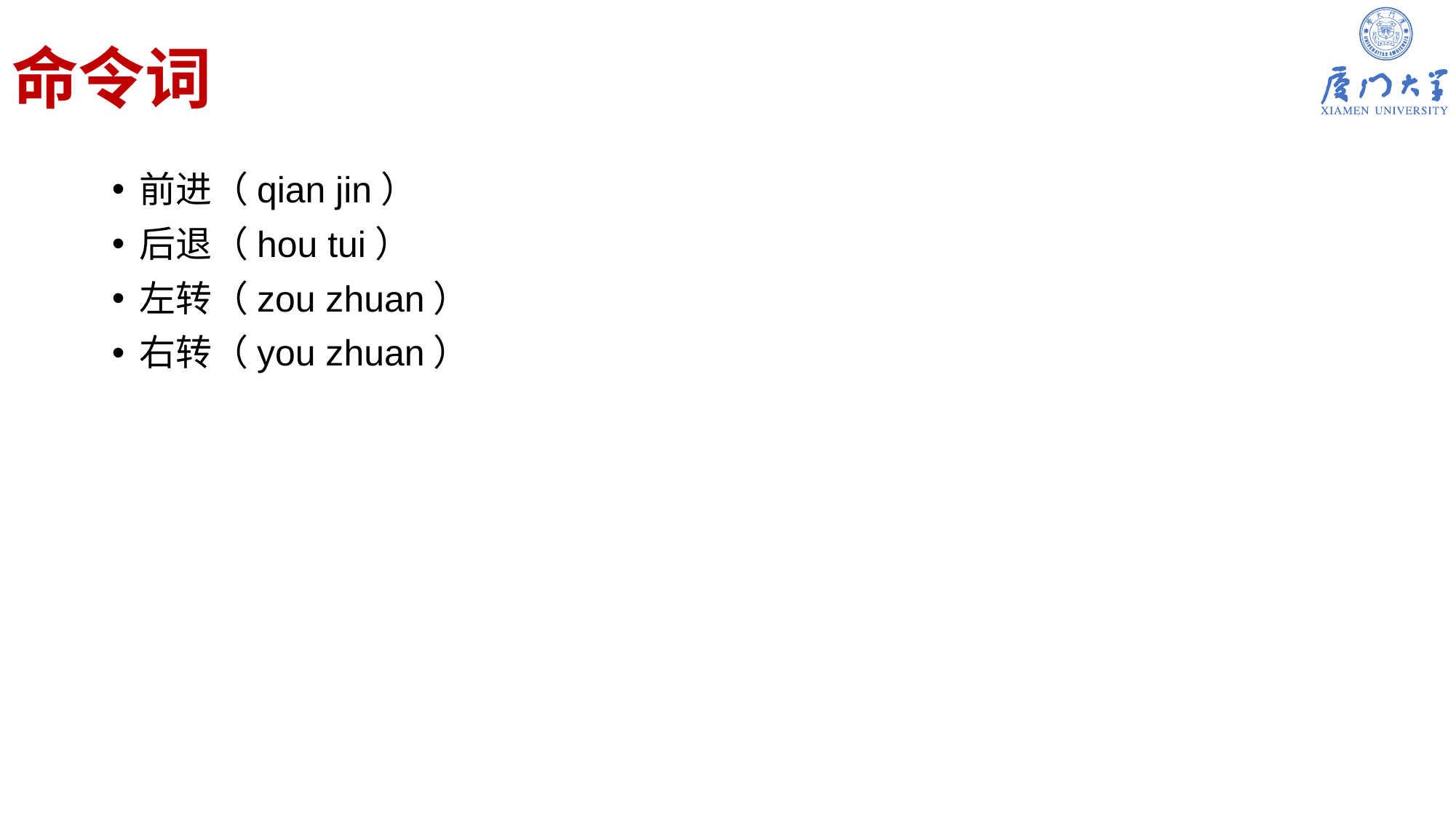

# 命令词
前进（qian jin）
后退（hou tui）
左转（zou zhuan）
右转（you zhuan）